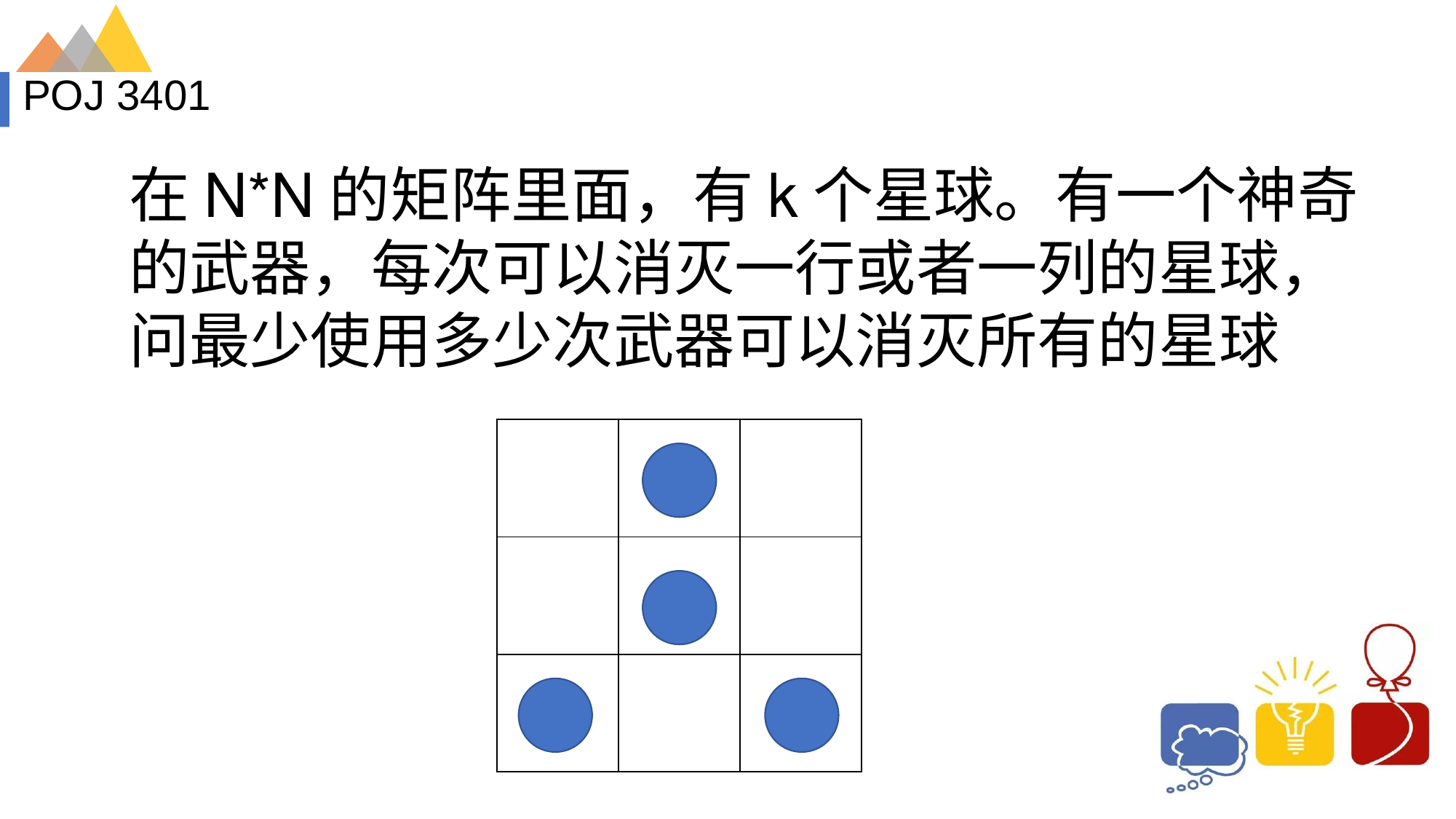

POJ 3401
在N*N的矩阵里面，有k个星球。有一个神奇的武器，每次可以消灭一行或者一列的星球，问最少使用多少次武器可以消灭所有的星球
|  |  |  |
| --- | --- | --- |
|  |  |  |
|  |  |  |